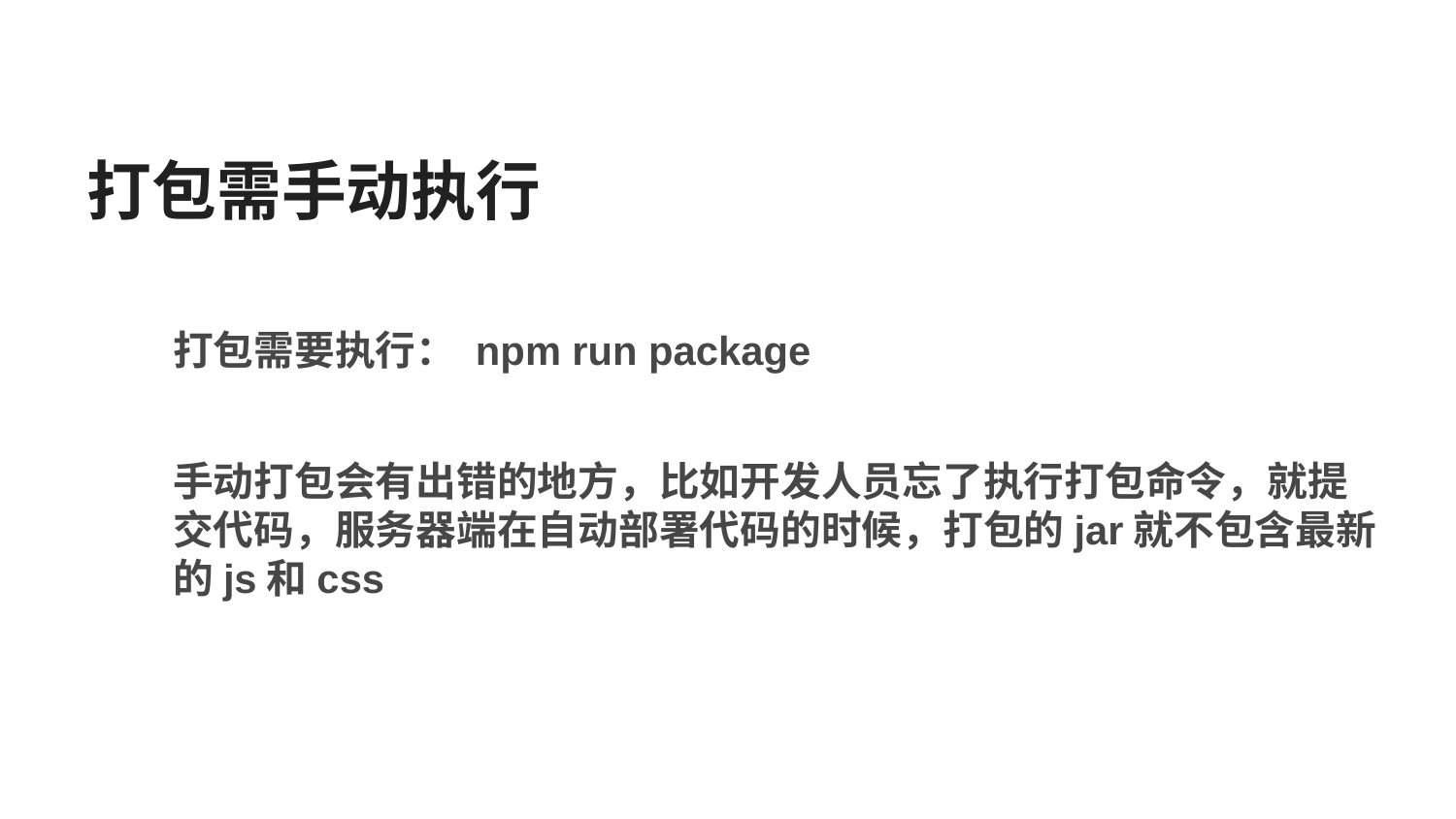

打包需手动执行
打包需要执行： npm run package
手动打包会有出错的地方，比如开发人员忘了执行打包命令，就提交代码，服务器端在自动部署代码的时候，打包的jar就不包含最新的js和css